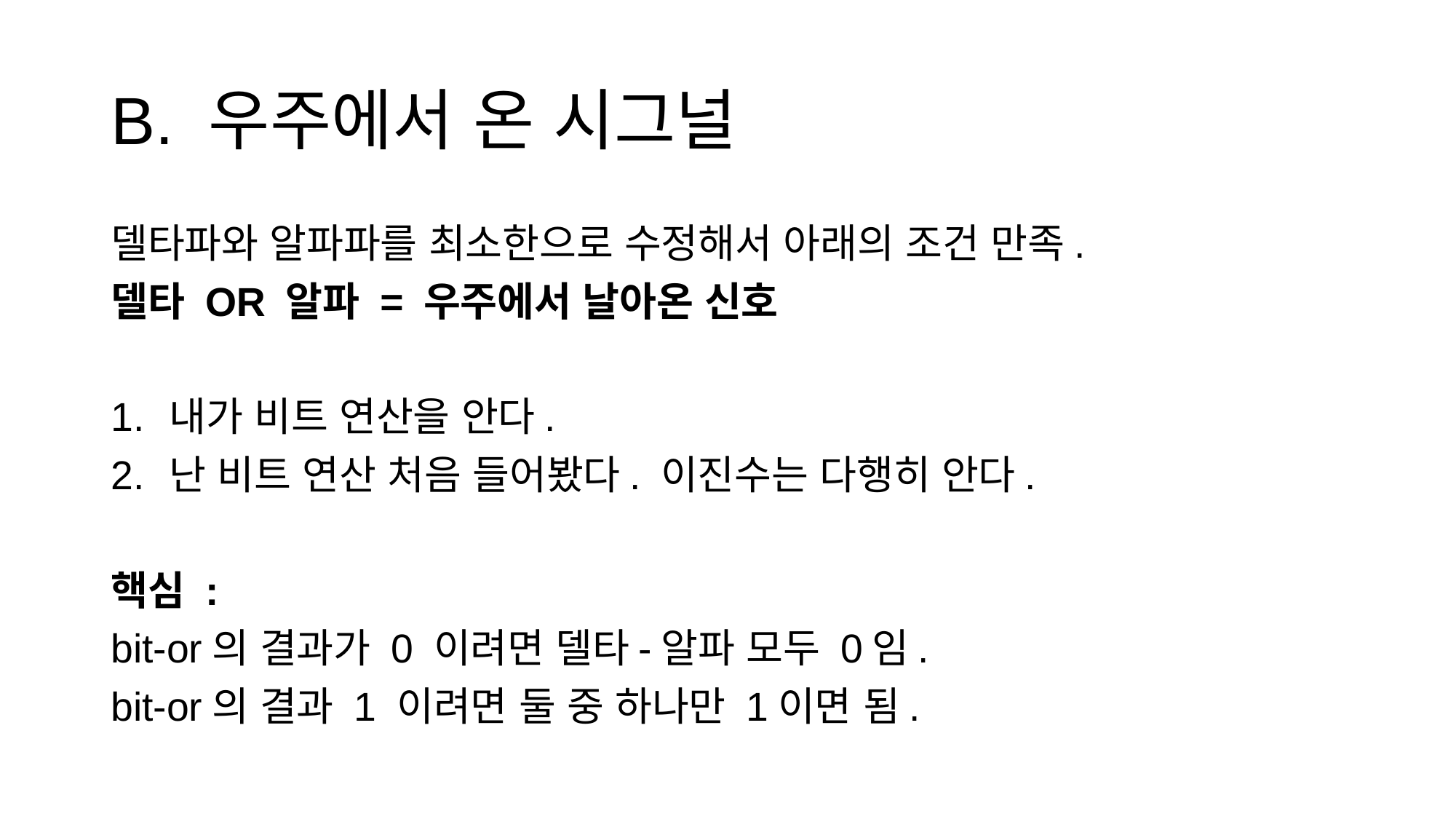

# B. 우주에서 온 시그널
델타파와 알파파를 최소한으로 수정해서 아래의 조건 만족.
델타 OR 알파 = 우주에서 날아온 신호

내가 비트 연산을 안다.
난 비트 연산 처음 들어봤다. 이진수는 다행히 안다.

핵심 :
bit-or의 결과가 0 이려면 델타-알파 모두 0임.
bit-or의 결과 1 이려면 둘 중 하나만 1이면 됨.